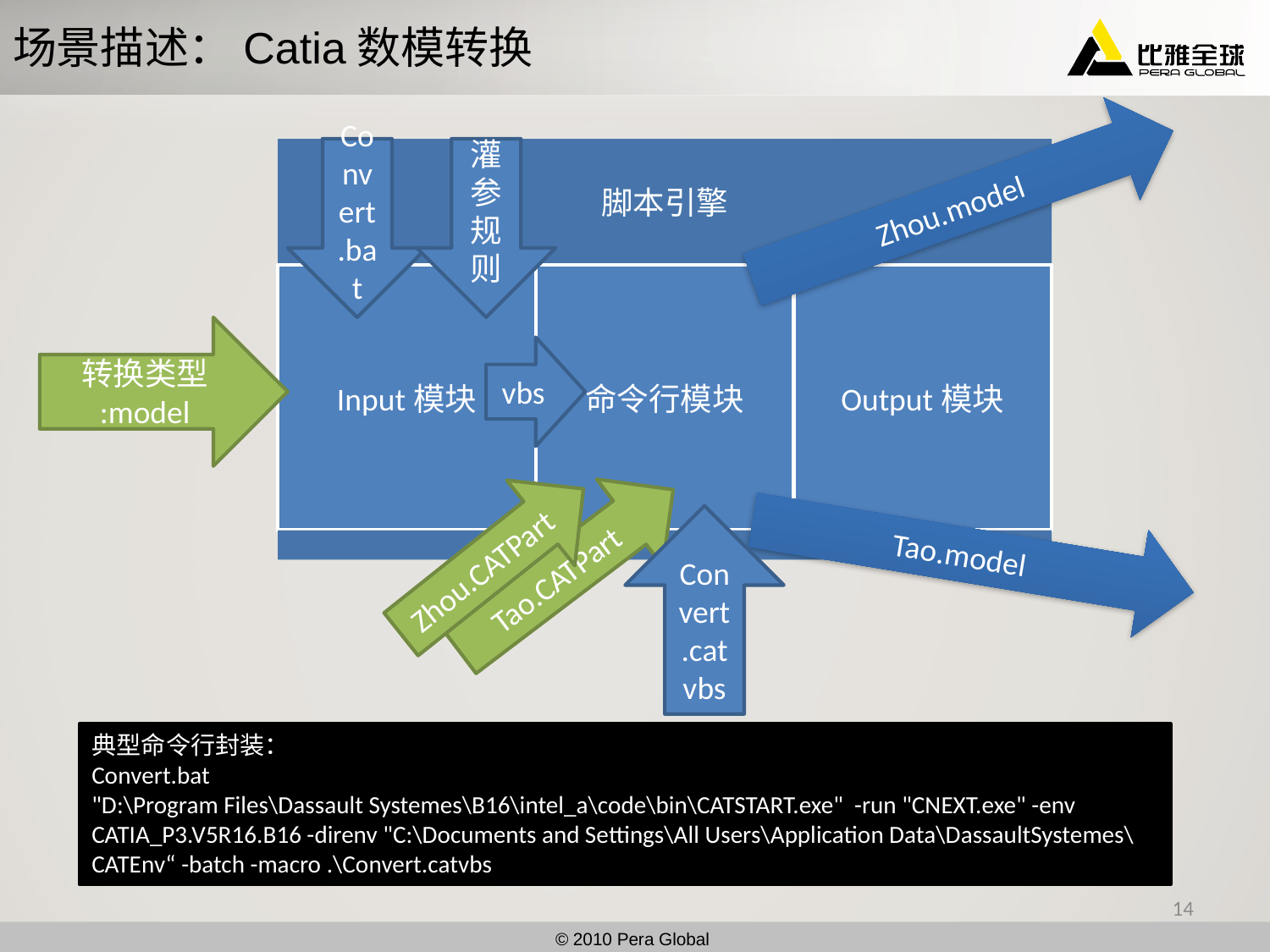

# 场景描述：Catia数模转换
脚本引擎
Input模块
命令行模块
Output模块
Zhou.model
Convert.bat
灌参规则
转换类型
:model
vbs
Tao.model
Zhou.CATPart
Tao.CATPart
Convert.catvbs
典型命令行封装：
Convert.bat
"D:\Program Files\Dassault Systemes\B16\intel_a\code\bin\CATSTART.exe"  -run "CNEXT.exe" -env CATIA_P3.V5R16.B16 -direnv "C:\Documents and Settings\All Users\Application Data\DassaultSystemes\CATEnv“ -batch -macro .\Convert.catvbs
14